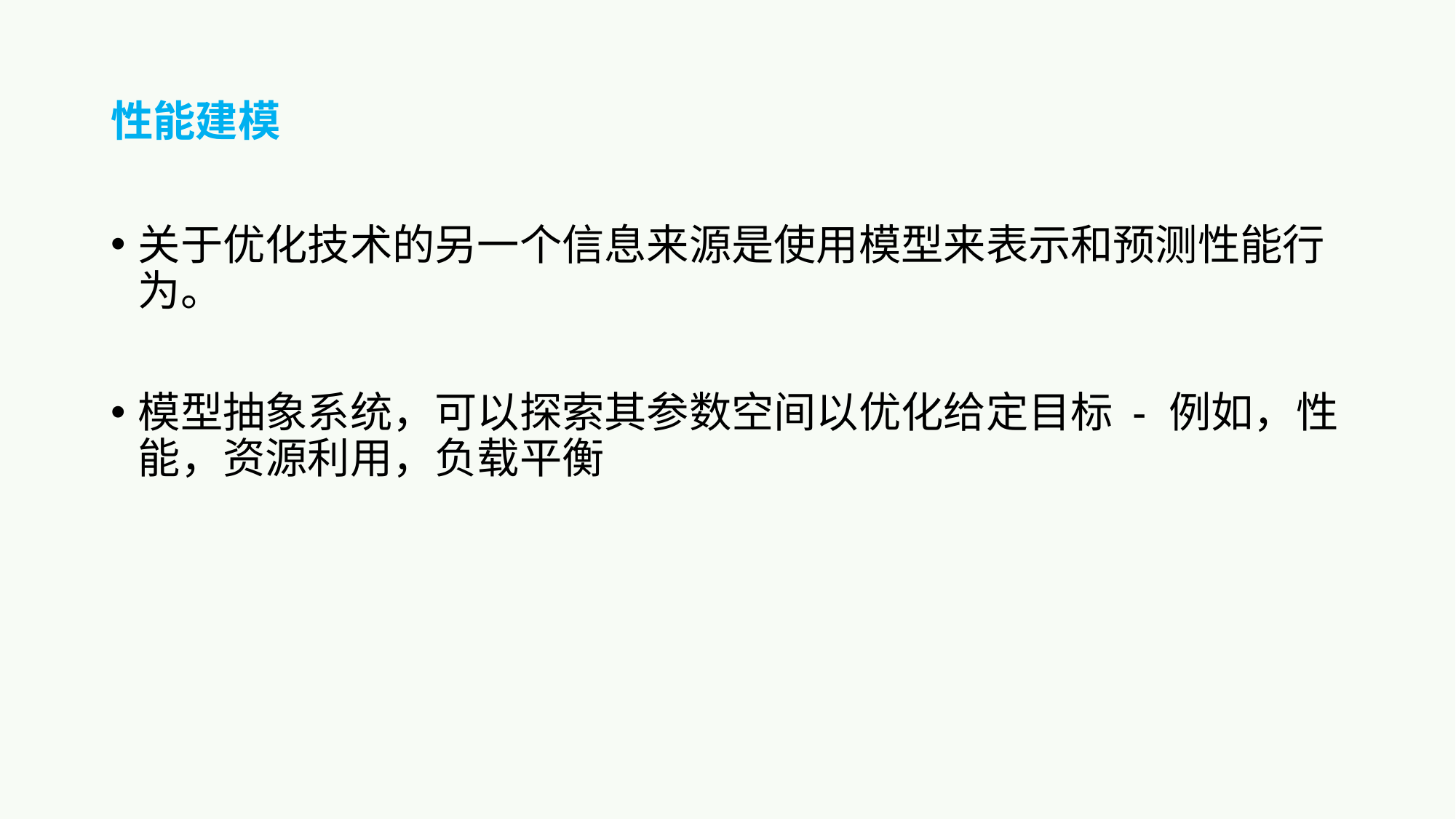

# 性能建模
关于优化技术的另一个信息来源是使用模型来表示和预测性能行为。

模型抽象系统，可以探索其参数空间以优化给定目标 - 例如，性能，资源利用，负载平衡